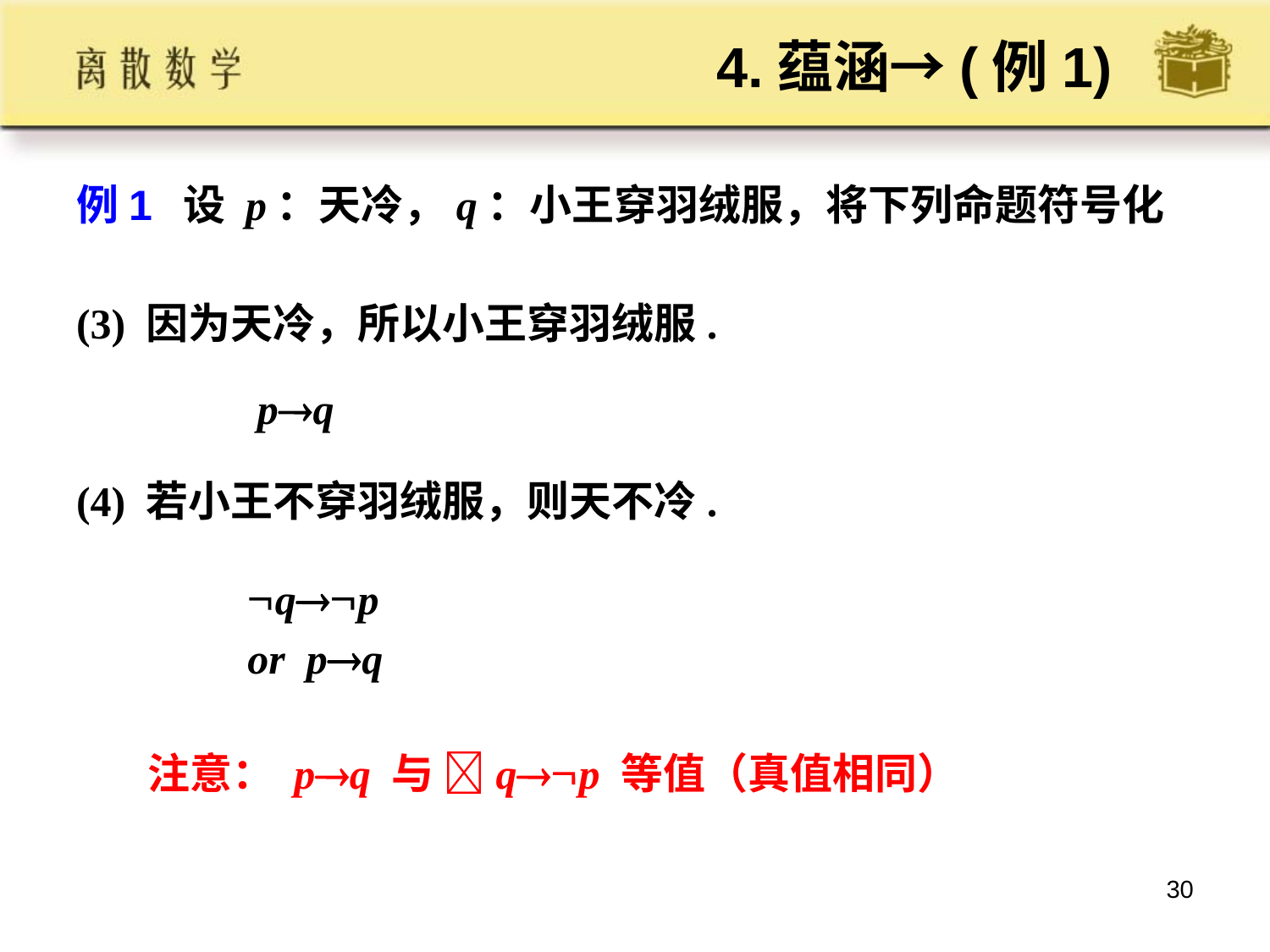

# 4.蕴涵→(例1)
例1  设 p：天冷，q：小王穿羽绒服，将下列命题符号化

(3) 因为天冷，所以小王穿羽绒服.

(4) 若小王不穿羽绒服，则天不冷.

p→q
¬q→¬p
or  p→q
注意： p→q 与 ¬q→¬p 等值（真值相同）
30